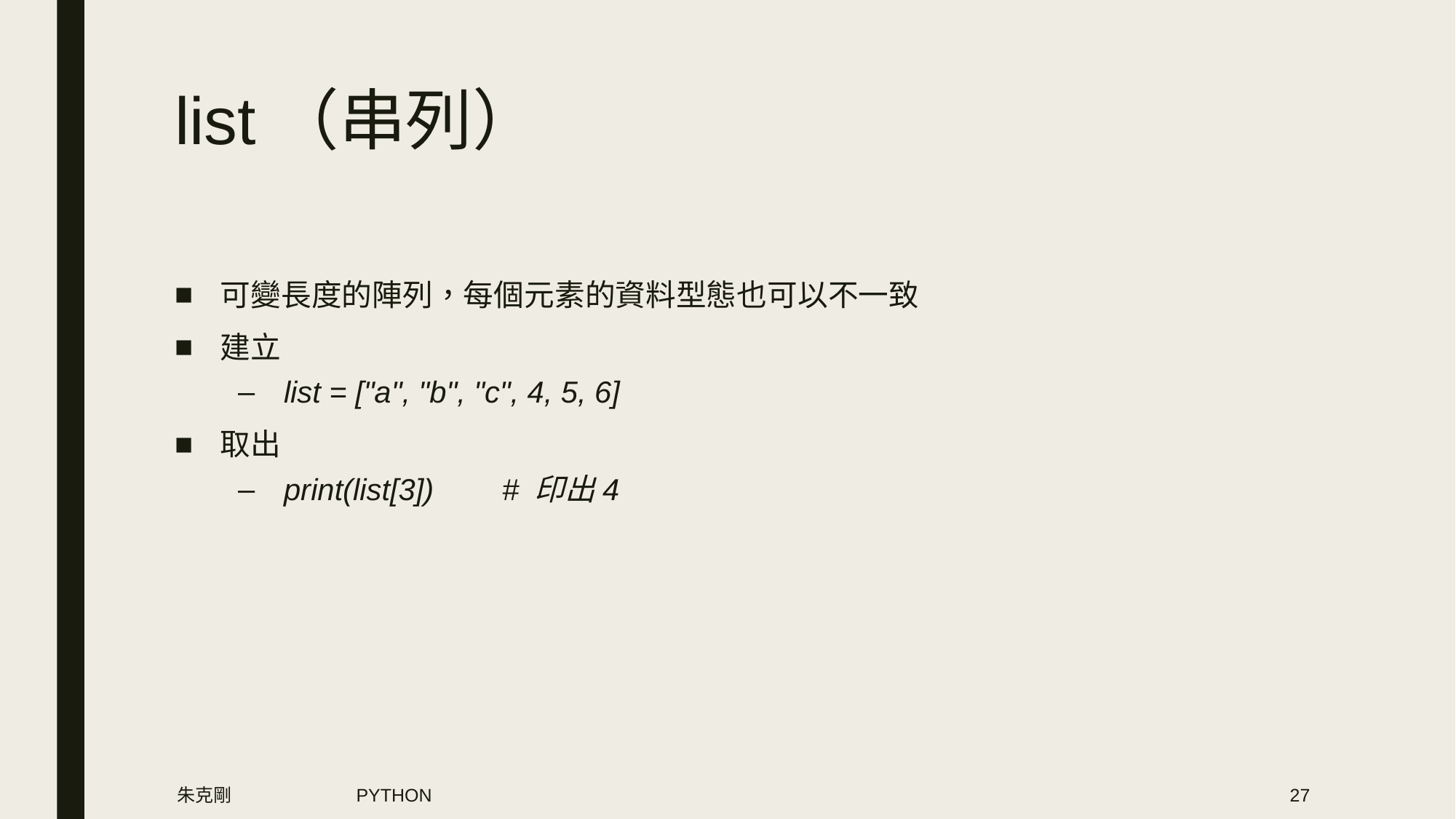

# list（串列）
可變長度的陣列，每個元素的資料型態也可以不一致
建立
list = ["a", "b", "c", 4, 5, 6]
取出
print(list[3])	# 印出4
朱克剛
PYTHON
27